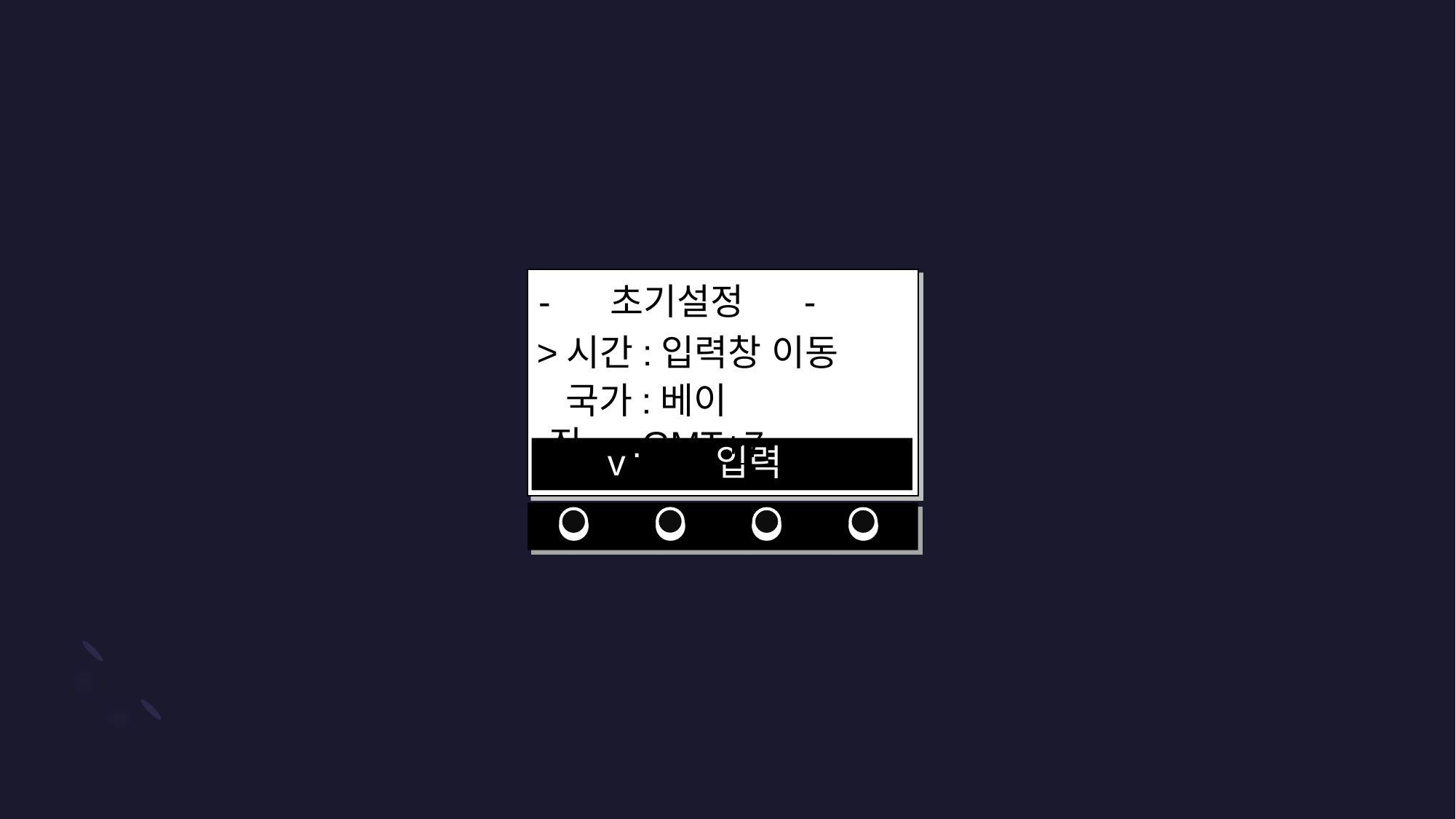

-     초기설정     -
>시간:입력창 이동
 국가:베이징    .GMT+7

       v        입력